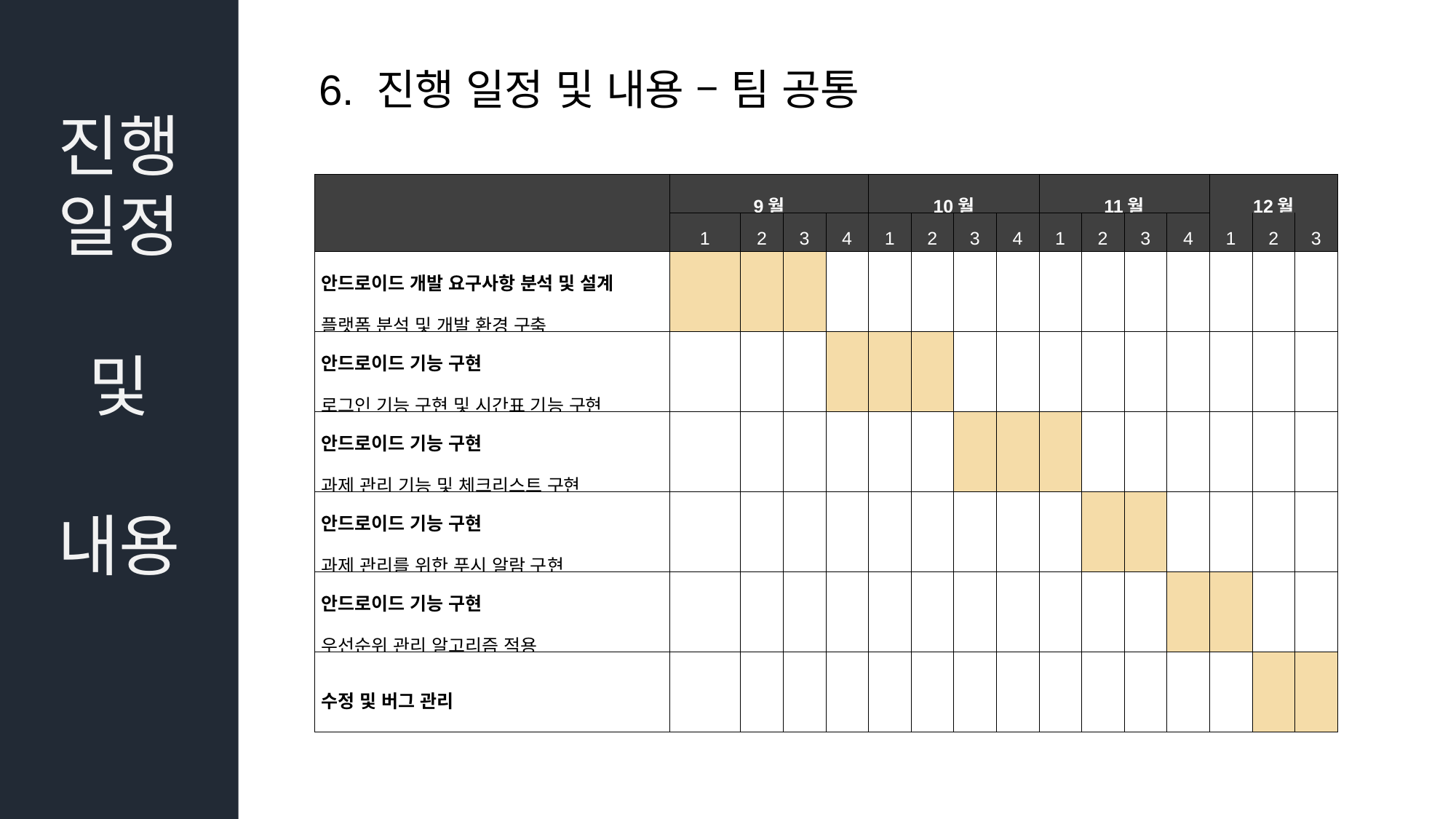

진행
일정

및

내용

6. 진행 일정 및 내용 – 팀 공통
|  | 9월 |  |  |  | 10월 |  |  |  | 11월 |  |  |  | 12월 |  |  |
| --- | --- | --- | --- | --- | --- | --- | --- | --- | --- | --- | --- | --- | --- | --- | --- |
|  | 1 | 2 | 3 | 4 | 1 | 2 | 3 | 4 | 1 | 2 | 3 | 4 | 1 | 2 | 3 |
| 안드로이드 개발 요구사항 분석 및 설계 플랫폼 분석 및 개발 환경 구축 |  |  |  |  |  |  |  |  |  |  |  |  |  |  |  |
| 안드로이드 기능 구현 로그인 기능 구현 및 시간표 기능 구현 |  |  |  |  |  |  |  |  |  |  |  |  |  |  |  |
| 안드로이드 기능 구현 과제 관리 기능 및 체크리스트 구현 |  |  |  |  |  |  |  |  |  |  |  |  |  |  |  |
| 안드로이드 기능 구현 과제 관리를 위한 푸시 알람 구현 |  |  |  |  |  |  |  |  |  |  |  |  |  |  |  |
| 안드로이드 기능 구현 우선순위 관리 알고리즘 적용 |  |  |  |  |  |  |  |  |  |  |  |  |  |  |  |
| 수정 및 버그 관리 |  |  |  |  |  |  |  |  |  |  |  |  |  |  |  |